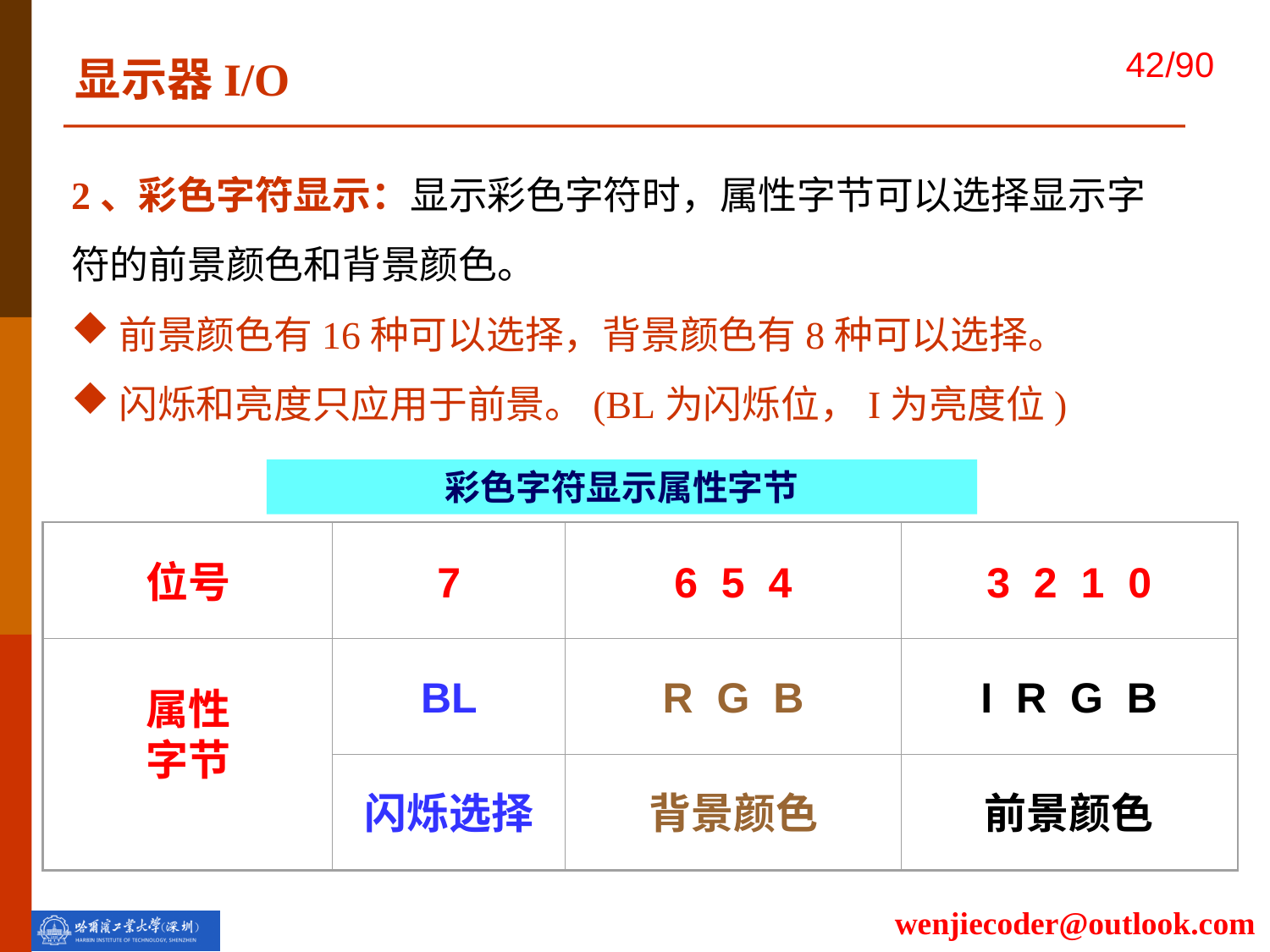

显示器I/O
2、彩色字符显示：显示彩色字符时，属性字节可以选择显示字符的前景颜色和背景颜色。
前景颜色有16种可以选择，背景颜色有8种可以选择。
闪烁和亮度只应用于前景。(BL为闪烁位，I为亮度位)
彩色字符显示属性字节

位号

7

6  5  4

3  2  1  0

属性
字节

BL

R  G  B

I  R  G  B

闪烁选择

背景颜色

前景颜色